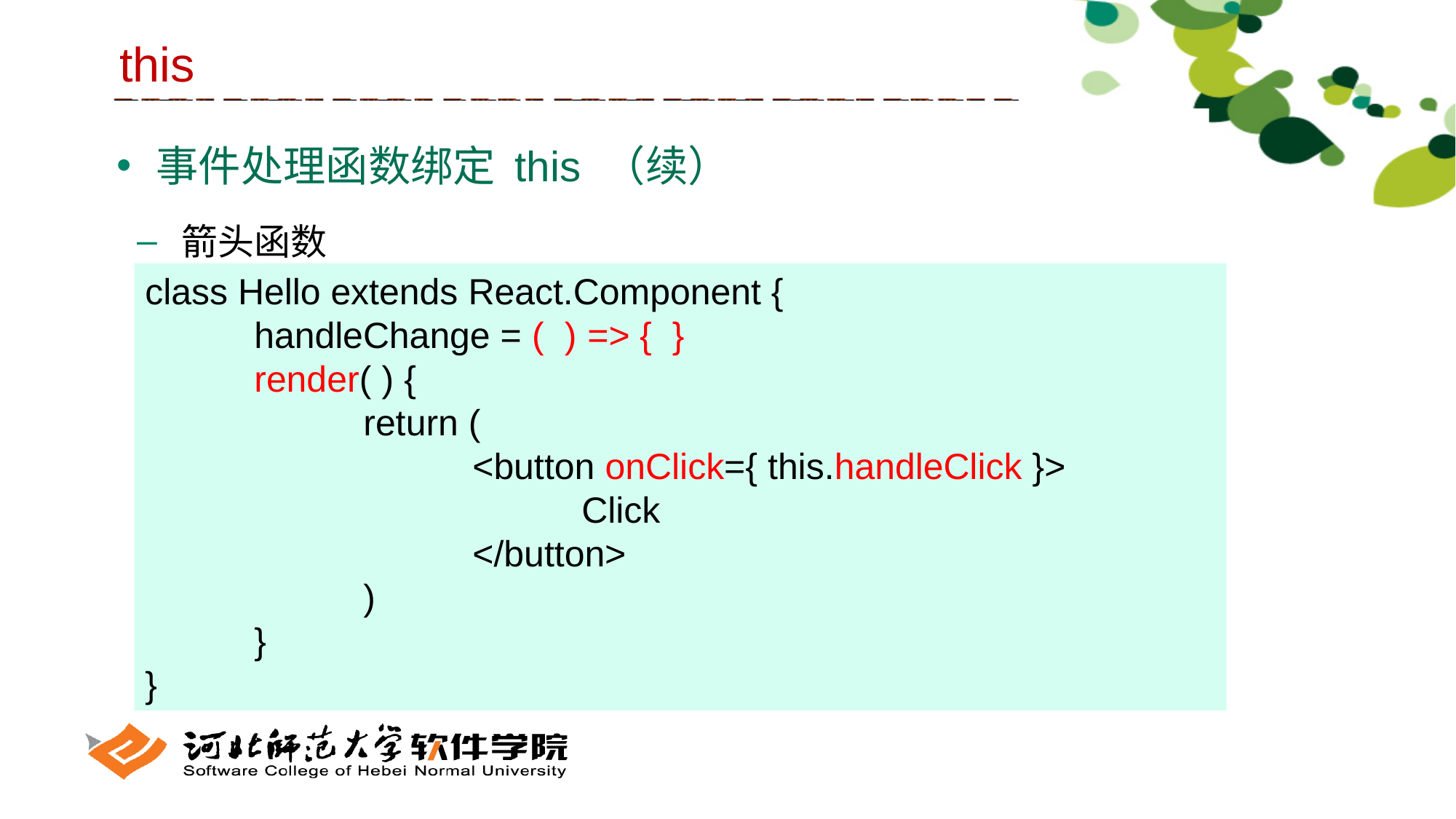

this
 事件处理函数绑定 this （续）
 箭头函数

class Hello extends React.Component {
	handleChange = (  ) => {  }
	render( ) {
		return (
			<button onClick={ this.handleClick }>
				Click
			</button>
		)
	}
}